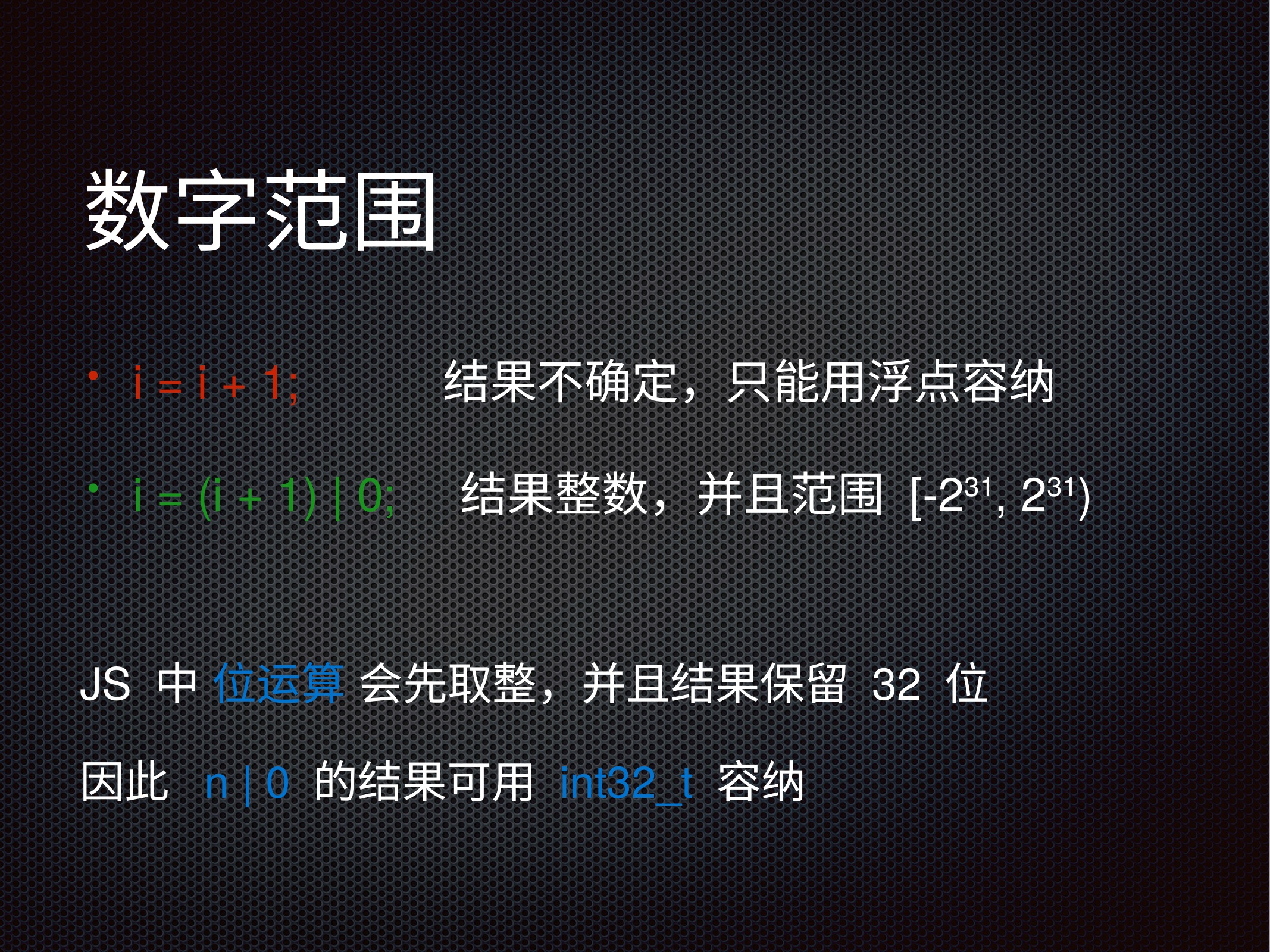

# 数字范围
i = i + 1;          结果不确定，只能用浮点容纳
i = (i + 1) | 0;    结果整数，并且范围 [-231, 231)
JS 中 位运算 会先取整，并且结果保留 32 位
因此  n | 0 的结果可用 int32_t 容纳